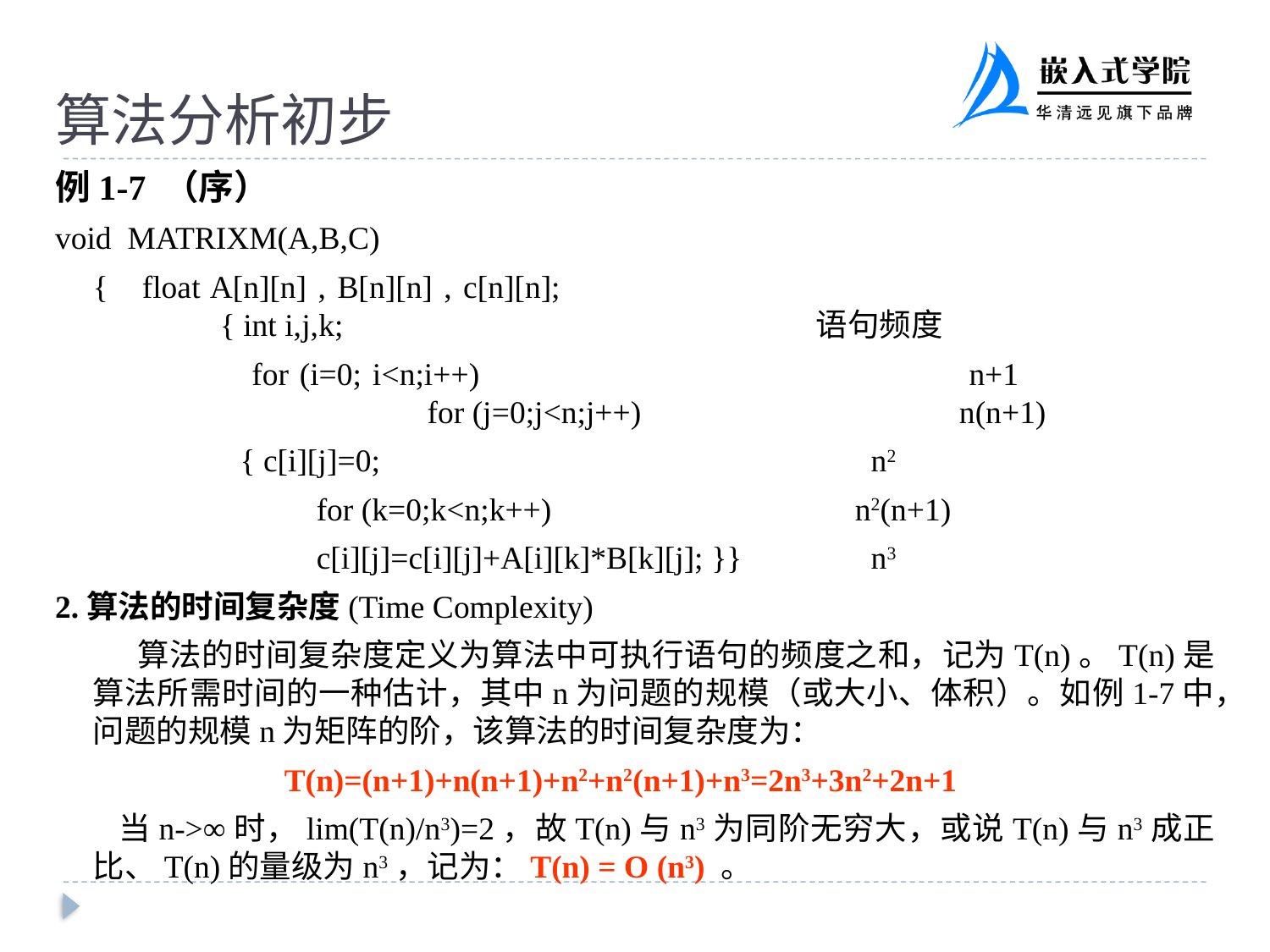

# 算法分析初步
例1-7 （序）
void  MATRIXM(A,B,C)
	{   float A[n][n] , B[n][n] , c[n][n];			              		    	{ int i,j,k;                                   	          语句频度
                  for (i=0; i<n;i++)		                	 n+1			       	          for (j=0;j<n;j++)		             n(n+1)
                       { c[i][j]=0; 	  		 	  n2
		            for (k=0;k<n;k++)			n2(n+1)
		            c[i][j]=c[i][j]+A[i][k]*B[k][j]; }} 	  n3
2.算法的时间复杂度(Time Complexity)
           算法的时间复杂度定义为算法中可执行语句的频度之和，记为T(n)。T(n)是算法所需时间的一种估计，其中n为问题的规模（或大小、体积）。如例1-7中，问题的规模n为矩阵的阶，该算法的时间复杂度为：
		        T(n)=(n+1)+n(n+1)+n2+n2(n+1)+n3=2n3+3n2+2n+1
       当n->∞时，lim(T(n)/n3)=2，故T(n)与n3为同阶无穷大，或说T(n)与n3成正比、T(n)的量级为n3，记为：T(n) = O (n3) 。

34